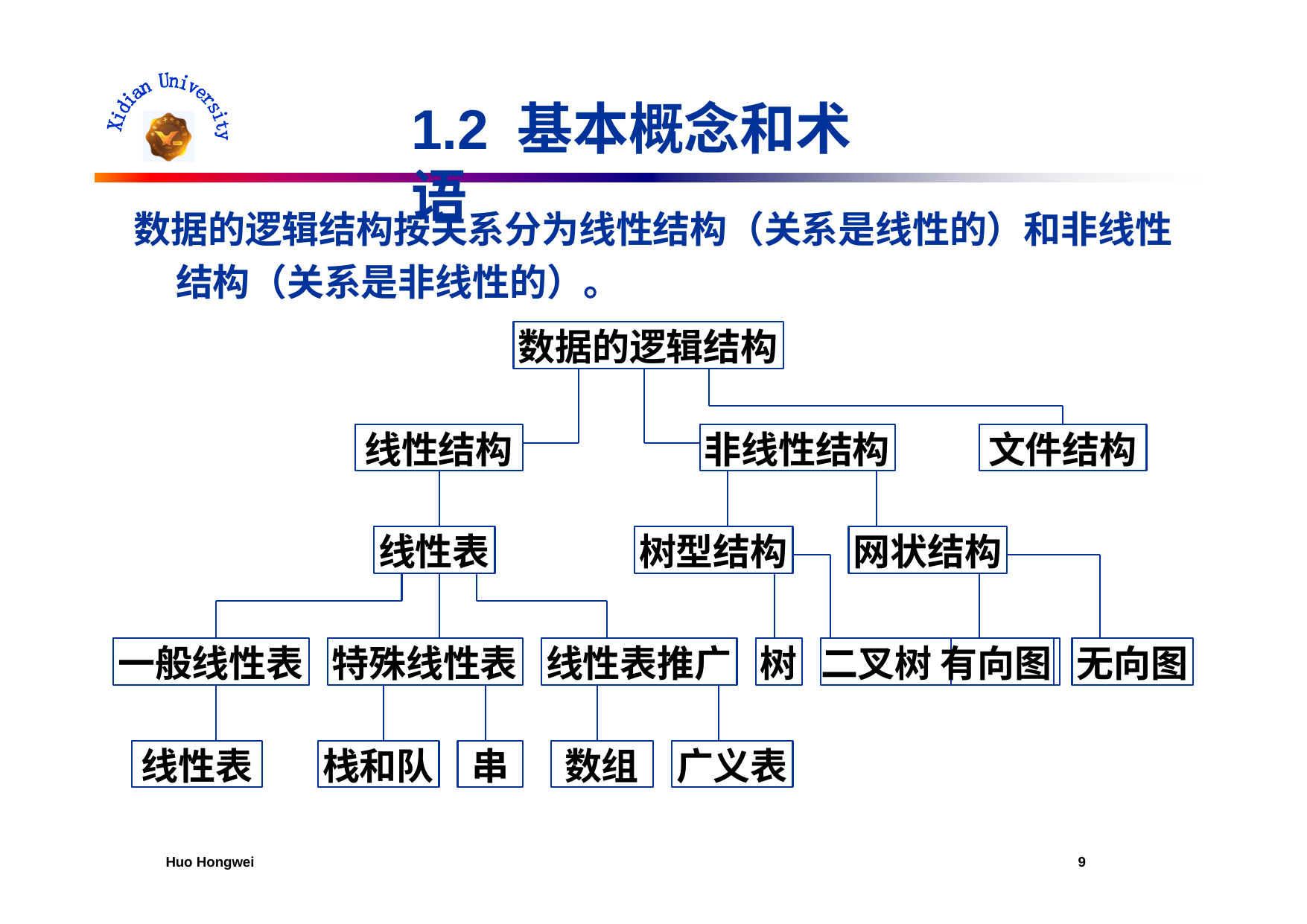

# 1.2 基本概念和术语
数据的逻辑结构按关系分为线性结构（关系是线性的）和非线性 结构（关系是非线性的）。
数据的逻辑结构

线性结构
非线性结构
文件结构

线性表
树型结构
网状结构

一般线性表
特殊线性表
线性表推广
树
二叉树 有向图

无向图

线性表
栈和队
串
数组
广义表
Huo Hongwei
9